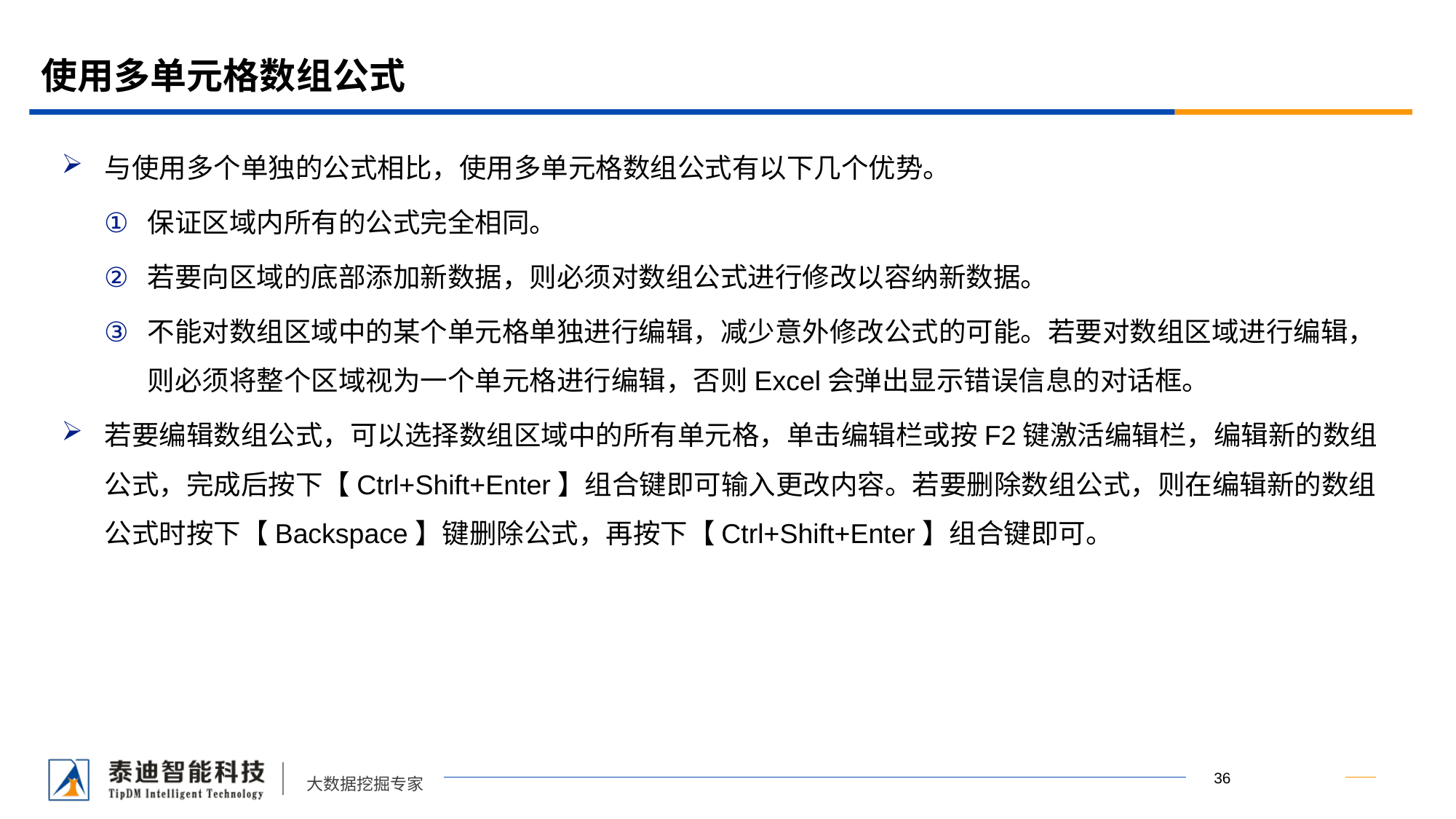

# 使用多单元格数组公式
与使用多个单独的公式相比，使用多单元格数组公式有以下几个优势。
保证区域内所有的公式完全相同。
若要向区域的底部添加新数据，则必须对数组公式进行修改以容纳新数据。
不能对数组区域中的某个单元格单独进行编辑，减少意外修改公式的可能。若要对数组区域进行编辑，则必须将整个区域视为一个单元格进行编辑，否则Excel会弹出显示错误信息的对话框。
若要编辑数组公式，可以选择数组区域中的所有单元格，单击编辑栏或按F2键激活编辑栏，编辑新的数组公式，完成后按下【Ctrl+Shift+Enter】组合键即可输入更改内容。若要删除数组公式，则在编辑新的数组公式时按下【Backspace】键删除公式，再按下【Ctrl+Shift+Enter】组合键即可。